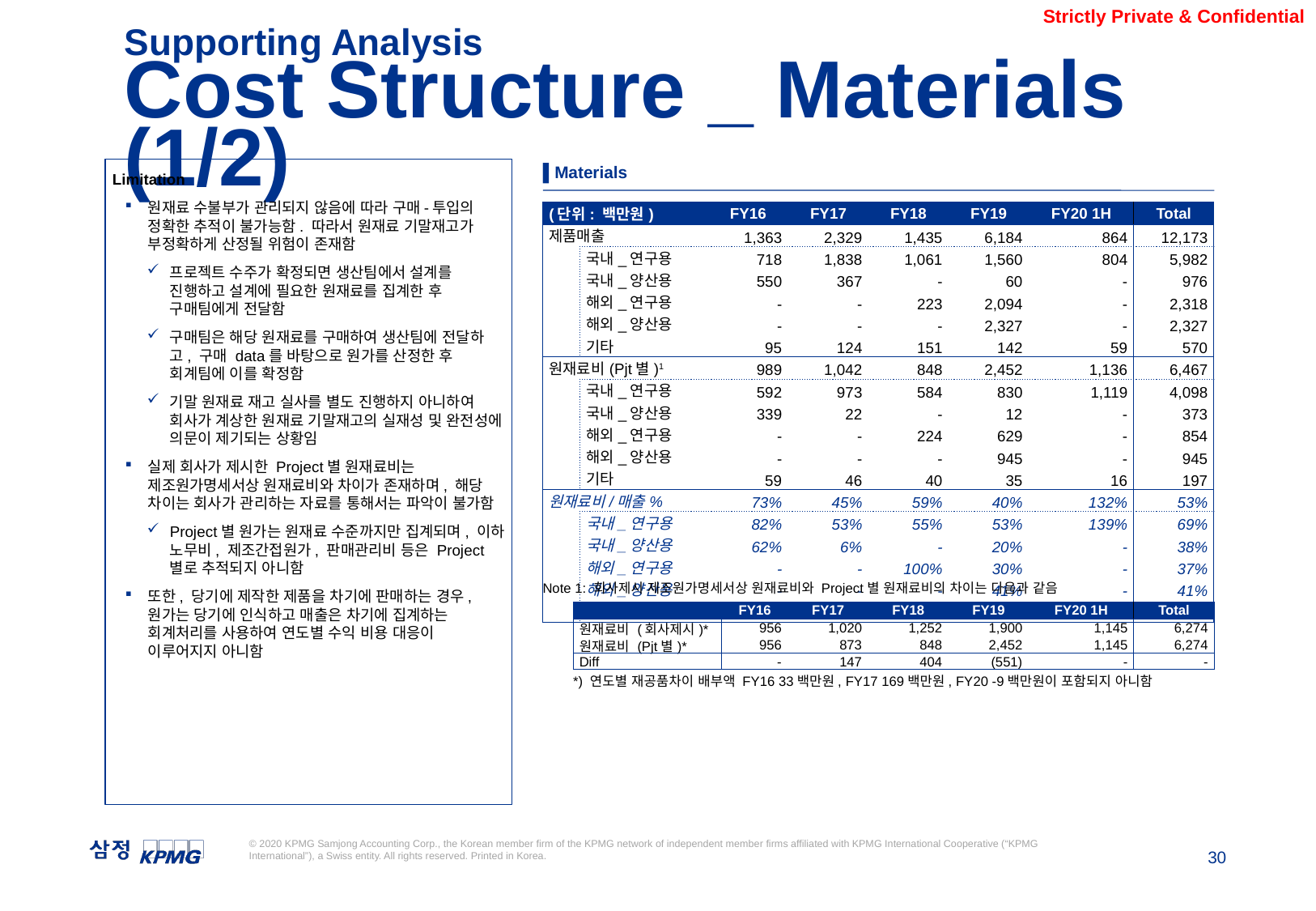

Supporting Analysis
Cost Structure _ Materials (1/2)
▌Materials

Limitation
원재료 수불부가 관리되지 않음에 따라 구매-투입의 정확한 추적이 불가능함. 따라서 원재료 기말재고가 부정확하게 산정될 위험이 존재함
프로젝트 수주가 확정되면 생산팀에서 설계를 진행하고 설계에 필요한 원재료를 집계한 후 구매팀에게 전달함
구매팀은 해당 원재료를 구매하여 생산팀에 전달하고, 구매 data를 바탕으로 원가를 산정한 후 회계팀에 이를 확정함
기말 원재료 재고 실사를 별도 진행하지 아니하여 회사가 계상한 원재료 기말재고의 실재성 및 완전성에 의문이 제기되는 상황임
실제 회사가 제시한 Project별 원재료비는 제조원가명세서상 원재료비와 차이가 존재하며, 해당 차이는 회사가 관리하는 자료를 통해서는 파악이 불가함
Project별 원가는 원재료 수준까지만 집계되며, 이하 노무비, 제조간접원가, 판매관리비 등은 Project별로 추적되지 아니함
또한, 당기에 제작한 제품을 차기에 판매하는 경우, 원가는 당기에 인식하고 매출은 차기에 집계하는 회계처리를 사용하여 연도별 수익 비용 대응이 이루어지지 아니함

| (단위: 백만원) |  | FY16 | FY17 | FY18 | FY19 | FY20 1H | Total |
| --- | --- | --- | --- | --- | --- | --- | --- |
| 제품매출 |  | 1,363 | 2,329 | 1,435 | 6,184 | 864 | 12,173 |
|  | 국내\_연구용 | 718 | 1,838 | 1,061 | 1,560 | 804 | 5,982 |
|  | 국내\_양산용 | 550 | 367 | - | 60 | - | 976 |
|  | 해외\_연구용 | - | - | 223 | 2,094 | - | 2,318 |
|  | 해외\_양산용 | - | - | - | 2,327 | - | 2,327 |
|  | 기타 | 95 | 124 | 151 | 142 | 59 | 570 |
| 원재료비(Pjt별)1 |  | 989 | 1,042 | 848 | 2,452 | 1,136 | 6,467 |
|  | 국내\_연구용 | 592 | 973 | 584 | 830 | 1,119 | 4,098 |
|  | 국내\_양산용 | 339 | 22 | - | 12 | - | 373 |
|  | 해외\_연구용 | - | - | 224 | 629 | - | 854 |
|  | 해외\_양산용 | - | - | - | 945 | - | 945 |
|  | 기타 | 59 | 46 | 40 | 35 | 16 | 197 |
| 원재료비/매출% |  | 73% | 45% | 59% | 40% | 132% | 53% |
|  | 국내\_연구용 | 82% | 53% | 55% | 53% | 139% | 69% |
|  | 국내\_양산용 | 62% | 6% | - | 20% | - | 38% |
|  | 해외\_연구용 | - | - | 100% | 30% | - | 37% |
|  | 해외\_양산용 | - | - | - | 41% | - | 41% |
|  | 기타 | 62% | 37% | 27% | 25% | 28% | 35% |
Note 1: 회사제시 제조원가명세서상 원재료비와 Project별 원재료비의 차이는 다음과 같음
|  | FY16 | FY17 | FY18 | FY19 | FY20 1H | Total |
| --- | --- | --- | --- | --- | --- | --- |
| 원재료비 (회사제시)\* | 956 | 1,020 | 1,252 | 1,900 | 1,145 | 6,274 |
| 원재료비 (Pjt별)\* | 956 | 873 | 848 | 2,452 | 1,145 | 6,274 |
| Diff | - | 147 | 404 | (551) | - | - |
*) 연도별 재공품차이 배부액 FY16 33백만원, FY17 169백만원, FY20 -9백만원이 포함되지 아니함